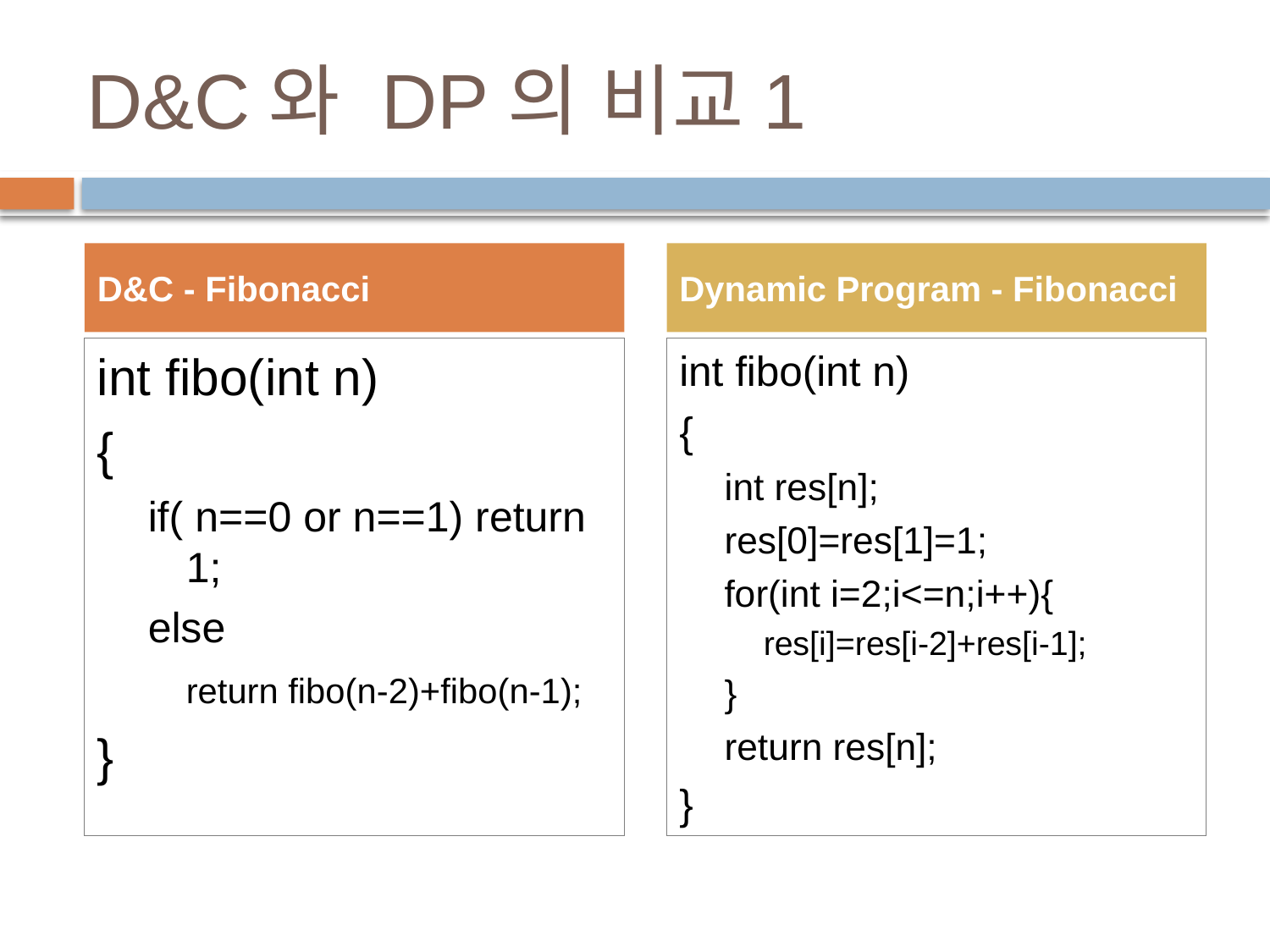

# D&C와 DP의 비교1
D&C - Fibonacci
Dynamic Program - Fibonacci
int fibo(int n)
{
if( n==0 or n==1) return 1;
else
 	return fibo(n-2)+fibo(n-1);
}
int fibo(int n)
{
int res[n];
res[0]=res[1]=1;
for(int i=2;i<=n;i++){
res[i]=res[i-2]+res[i-1];
}
return res[n];
}